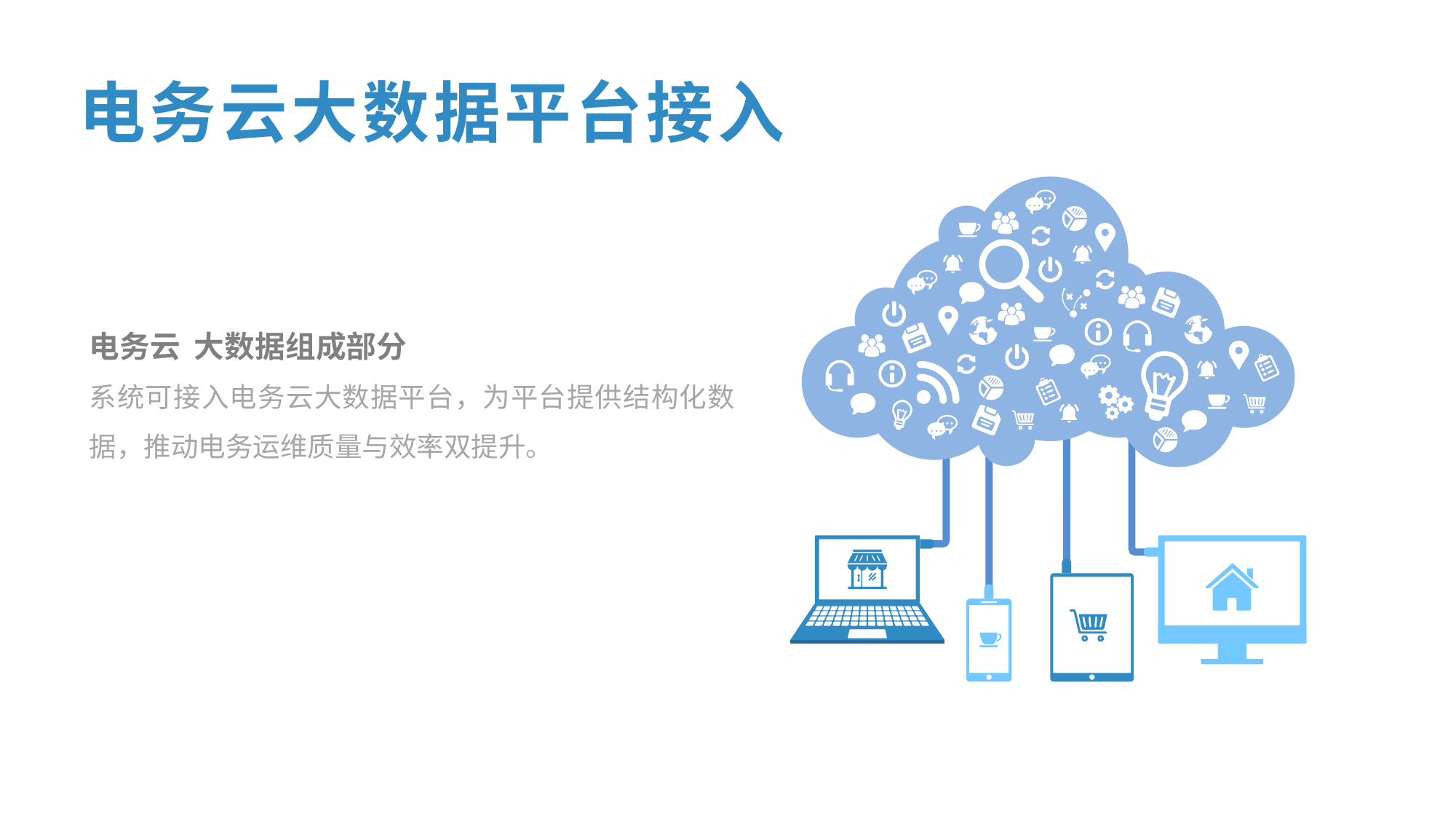

电务云大数据平台接入

电务云  大数据组成部分
系统可接入电务云大数据平台，为平台提供结构化数据，推动电务运维质量与效率双提升。